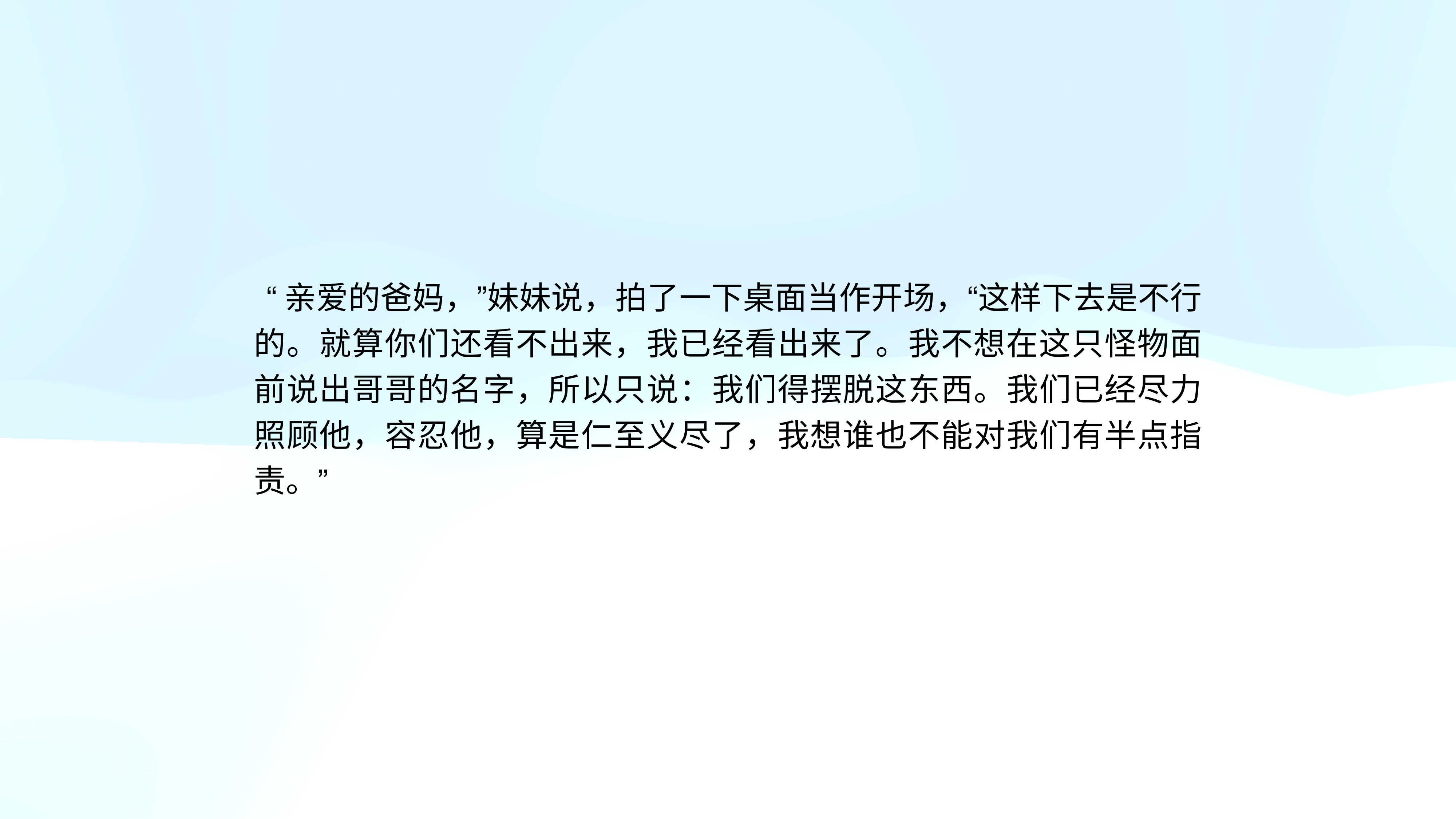

“亲爱的爸妈，”妹妹说，拍了一下桌面当作开场，“这样下去是不行的。就算你们还看不出来，我已经看出来了。我不想在这只怪物面前说出哥哥的名字，所以只说：我们得摆脱这东西。我们已经尽力照顾他，容忍他，算是仁至义尽了，我想谁也不能对我们有半点指责。”